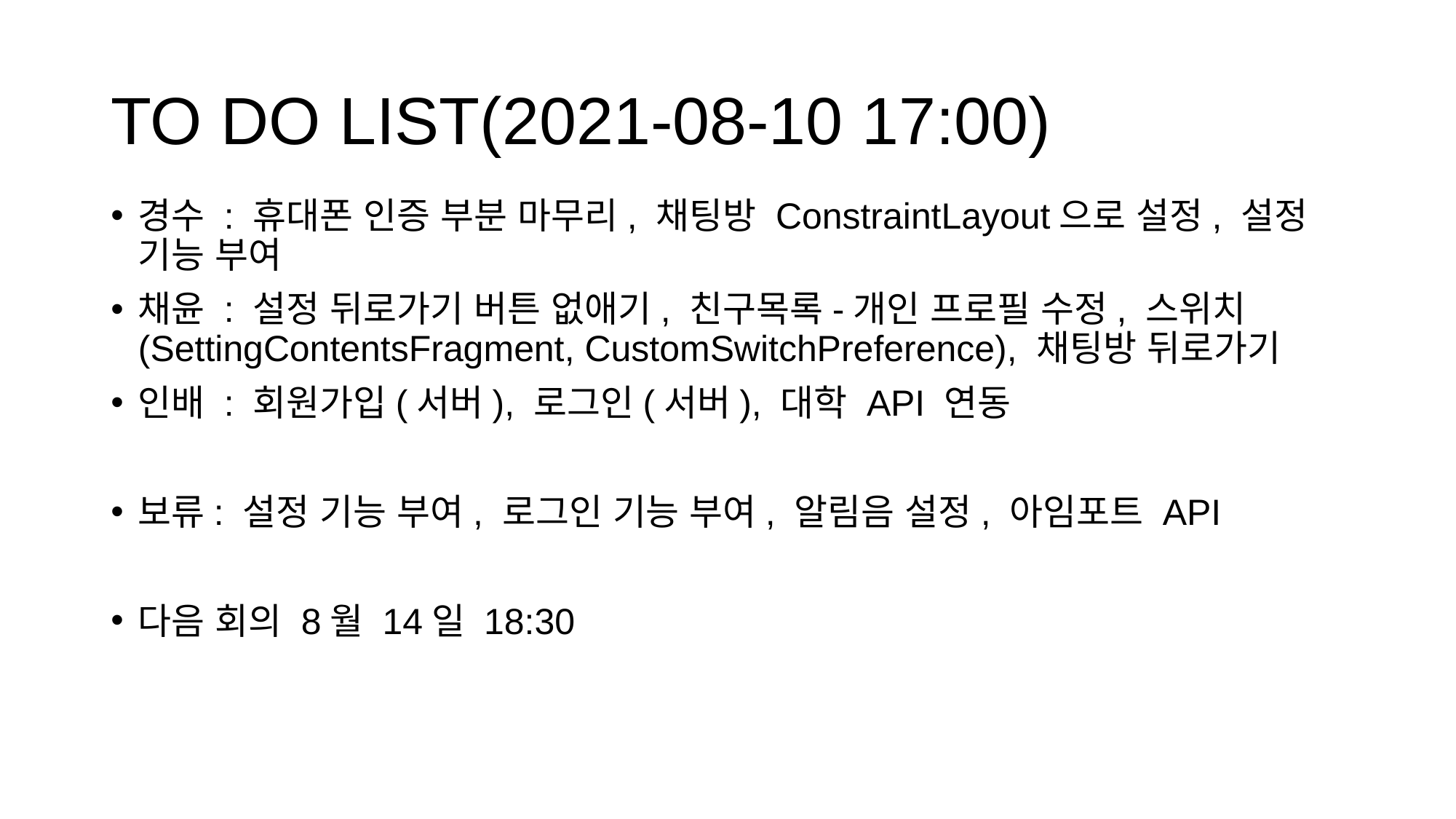

# TO DO LIST(2021-08-10 17:00)
경수 : 휴대폰 인증 부분 마무리, 채팅방 ConstraintLayout으로 설정, 설정 기능 부여
채윤 : 설정 뒤로가기 버튼 없애기, 친구목록-개인 프로필 수정, 스위치(SettingContentsFragment, CustomSwitchPreference), 채팅방 뒤로가기
인배 : 회원가입(서버), 로그인(서버), 대학 API 연동

보류: 설정 기능 부여, 로그인 기능 부여, 알림음 설정, 아임포트 API

다음 회의 8월 14일 18:30